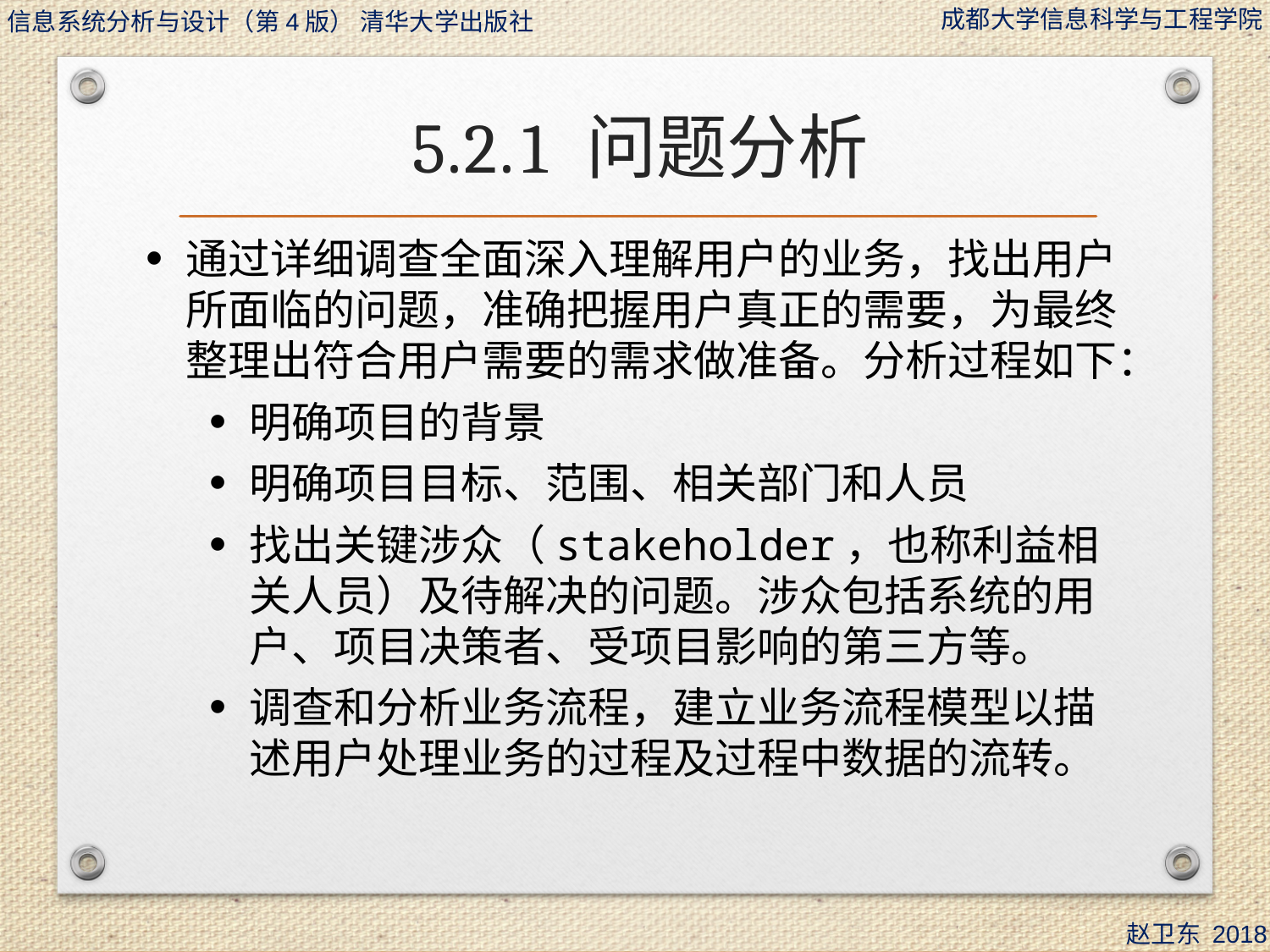

# 5.2.1 问题分析
通过详细调查全面深入理解用户的业务，找出用户所面临的问题，准确把握用户真正的需要，为最终整理出符合用户需要的需求做准备。分析过程如下：
明确项目的背景
明确项目目标、范围、相关部门和人员
找出关键涉众（stakeholder，也称利益相关人员）及待解决的问题。涉众包括系统的用户、项目决策者、受项目影响的第三方等。
调查和分析业务流程，建立业务流程模型以描述用户处理业务的过程及过程中数据的流转。